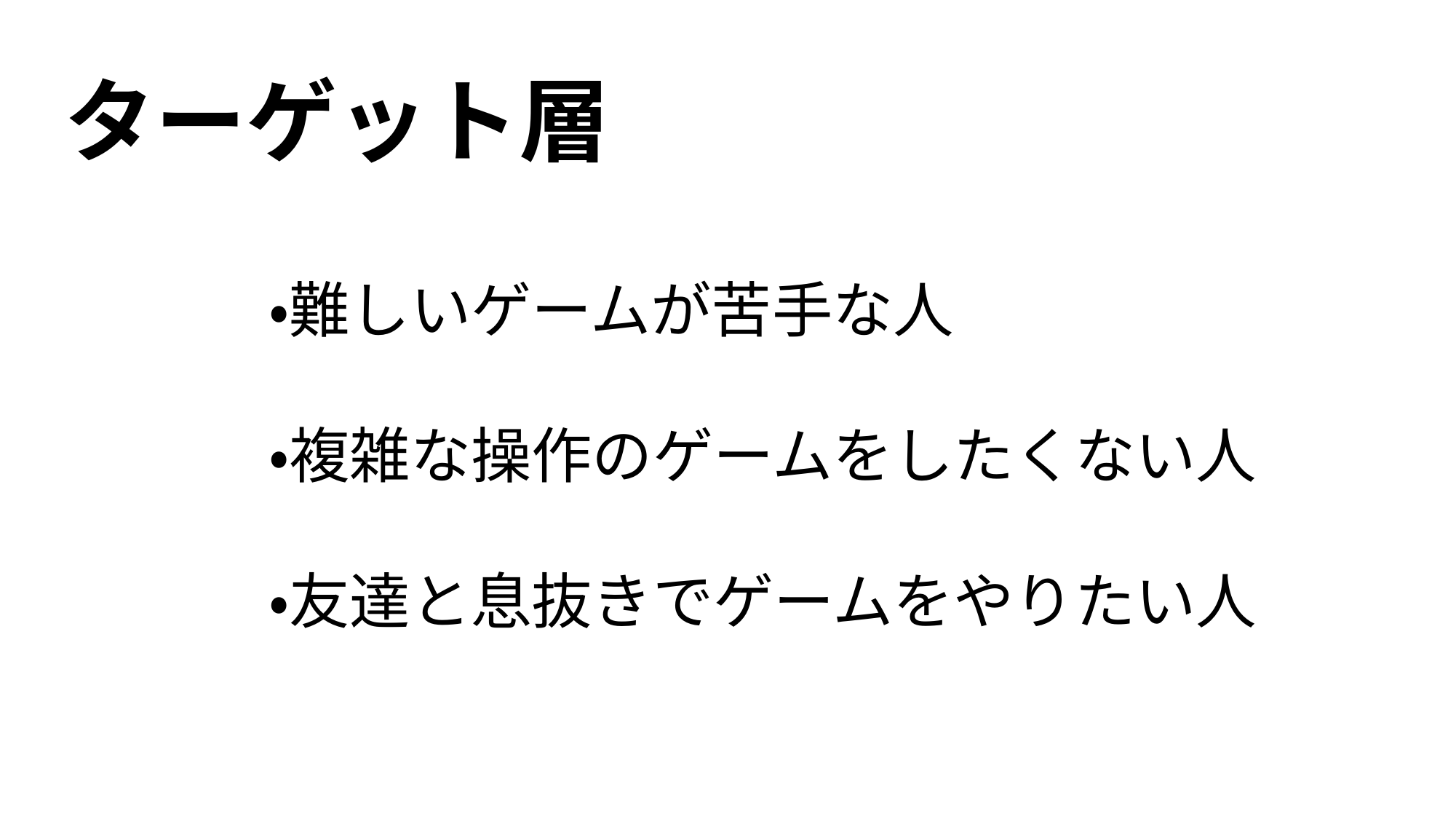

ターゲット層
・難しいゲームが苦手な人

・複雑な操作のゲームをしたくない人

・友達と息抜きでゲームをやりたい人